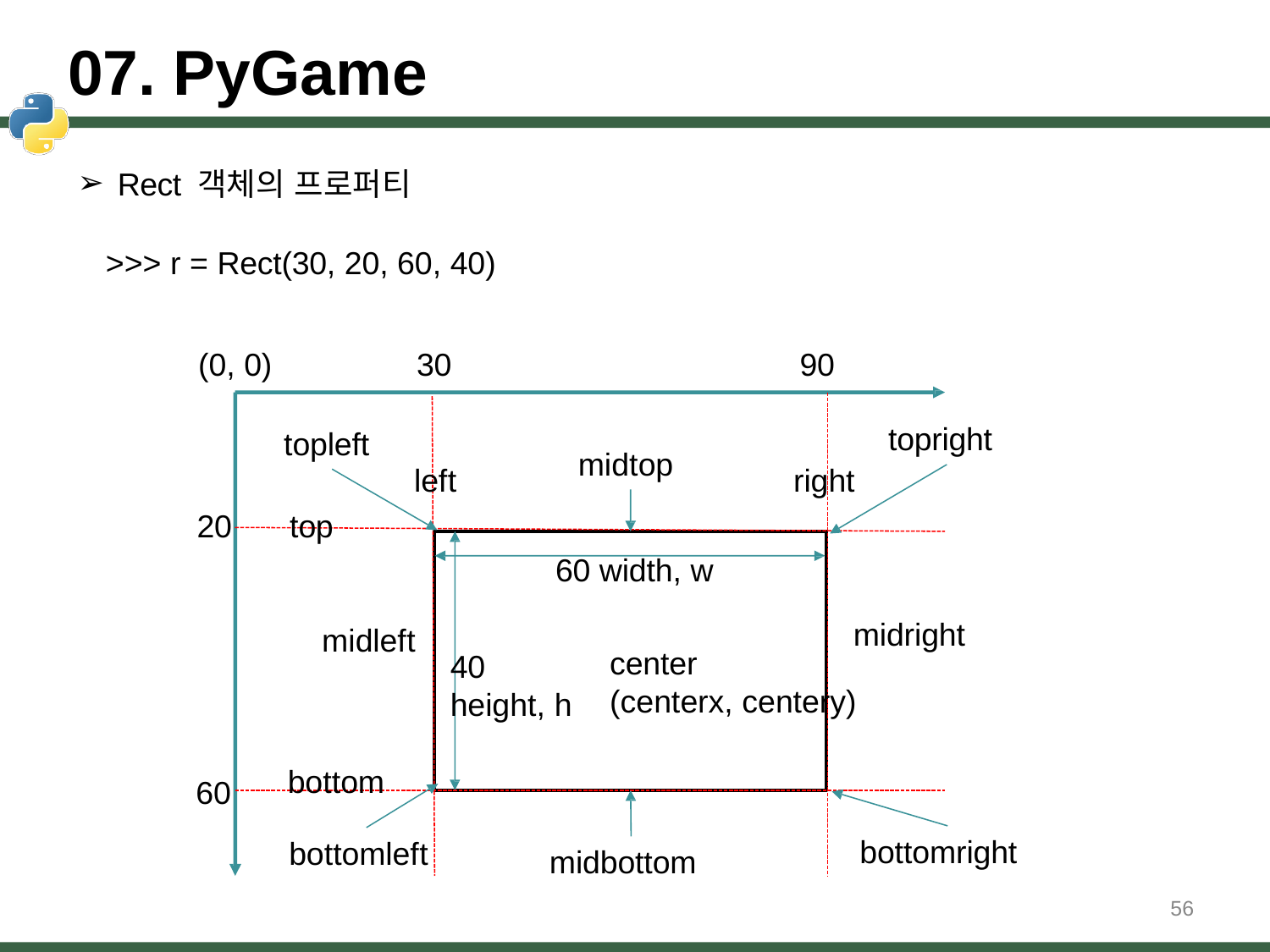

# 07. PyGame

Rect 객체의 프로퍼티

>>> r = Rect(30, 20, 60, 40)
(0, 0)
30
90

topright
topleft
midtop
left
right

20	top

60 width, w

midright
midleft
center
(centerx, centery)
40
height, h
bottom
60

bottomright
bottomleft
midbottom
56